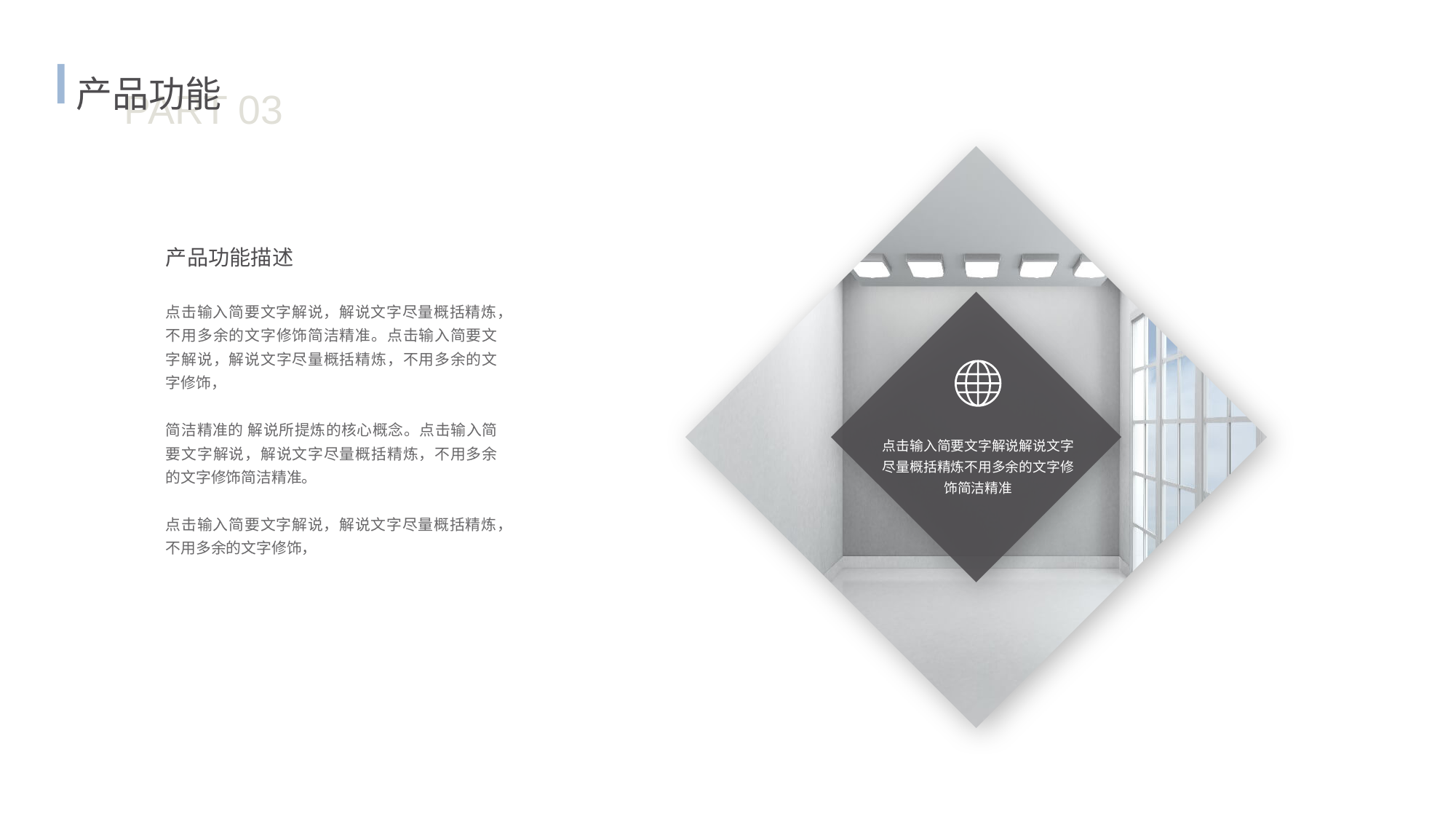

产品功能

PART 03
产品功能描述

点击输入简要文字解说，解说文字尽量概括精炼，不用多余的文字修饰简洁精准。点击输入简要文字解说，解说文字尽量概括精炼，不用多余的文字修饰，

简洁精准的 解说所提炼的核心概念。点击输入简要文字解说，解说文字尽量概括精炼，不用多余的文字修饰简洁精准。

点击输入简要文字解说，解说文字尽量概括精炼，不用多余的文字修饰，

点击输入简要文字解说解说文字尽量概括精炼不用多余的文字修饰简洁精准